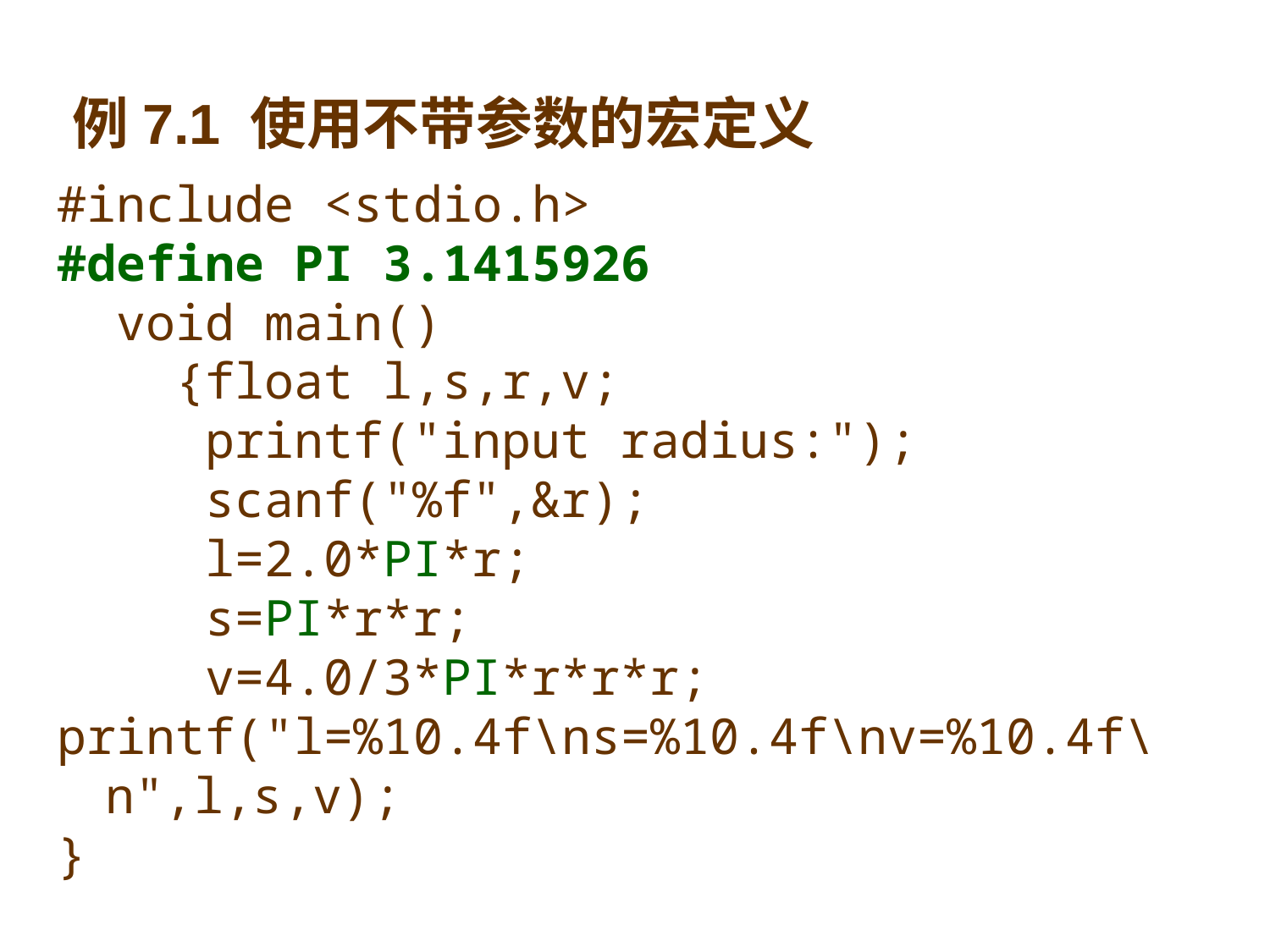

例7.1 使用不带参数的宏定义
#include <stdio.h>
#define PI 3.1415926
  void main()
    {float l,s,r,v;
     printf("input radius:");
     scanf("%f",&r);
     l=2.0*PI*r;
     s=PI*r*r;
     v=4.0/3*PI*r*r*r;
printf("l=%10.4f\ns=%10.4f\nv=%10.4f\n",l,s,v);
}